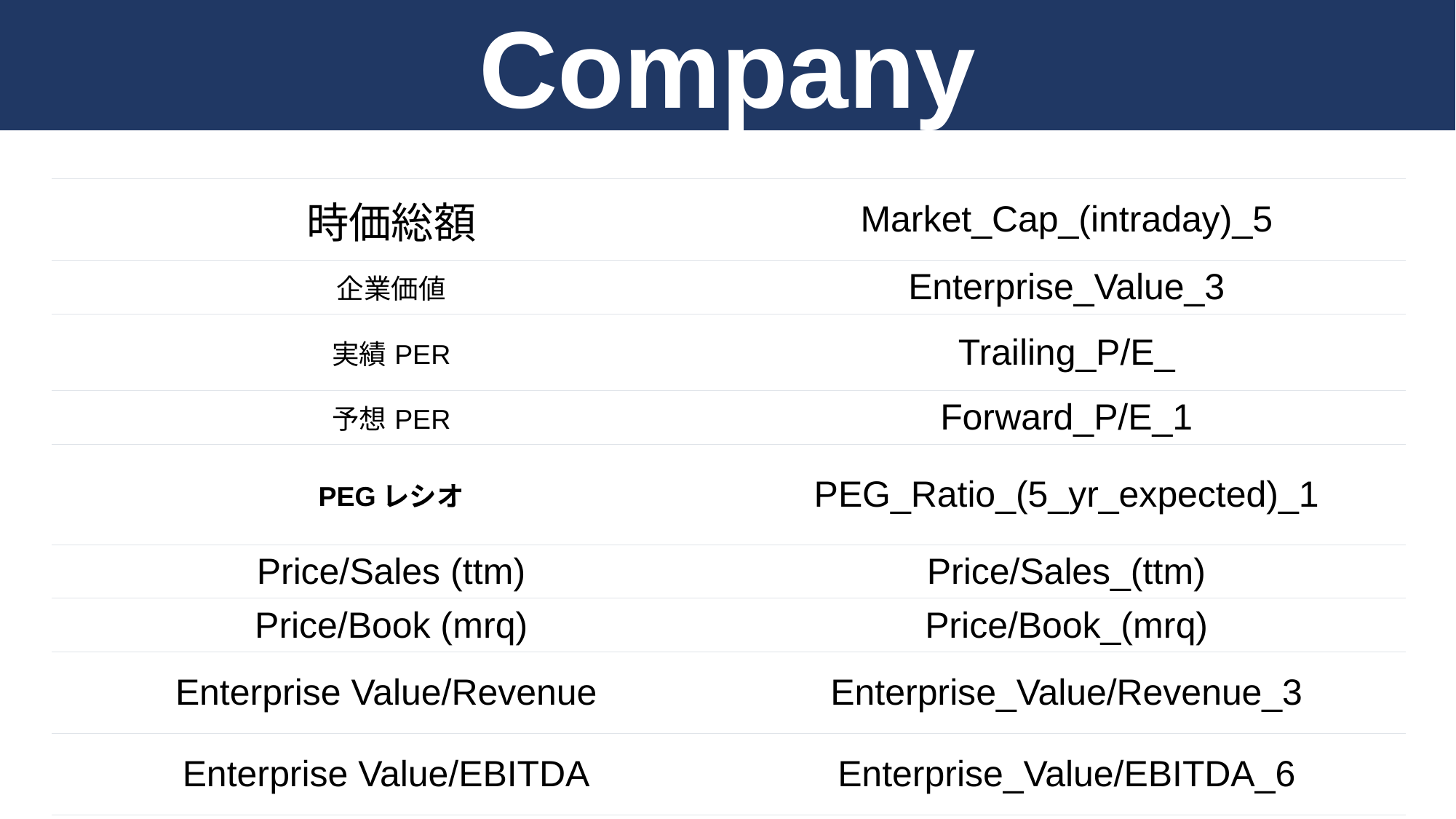

Company
| 時価総額 | Market\_Cap\_(intraday)\_5 |
| --- | --- |
| 企業価値 | Enterprise\_Value\_3 |
| 実績PER | Trailing\_P/E\_ |
| 予想PER | Forward\_P/E\_1 |
| PEGレシオ | PEG\_Ratio\_(5\_yr\_expected)\_1 |
| Price/Sales (ttm) | Price/Sales\_(ttm) |
| Price/Book (mrq) | Price/Book\_(mrq) |
| Enterprise Value/Revenue | Enterprise\_Value/Revenue\_3 |
| Enterprise Value/EBITDA | Enterprise\_Value/EBITDA\_6 |